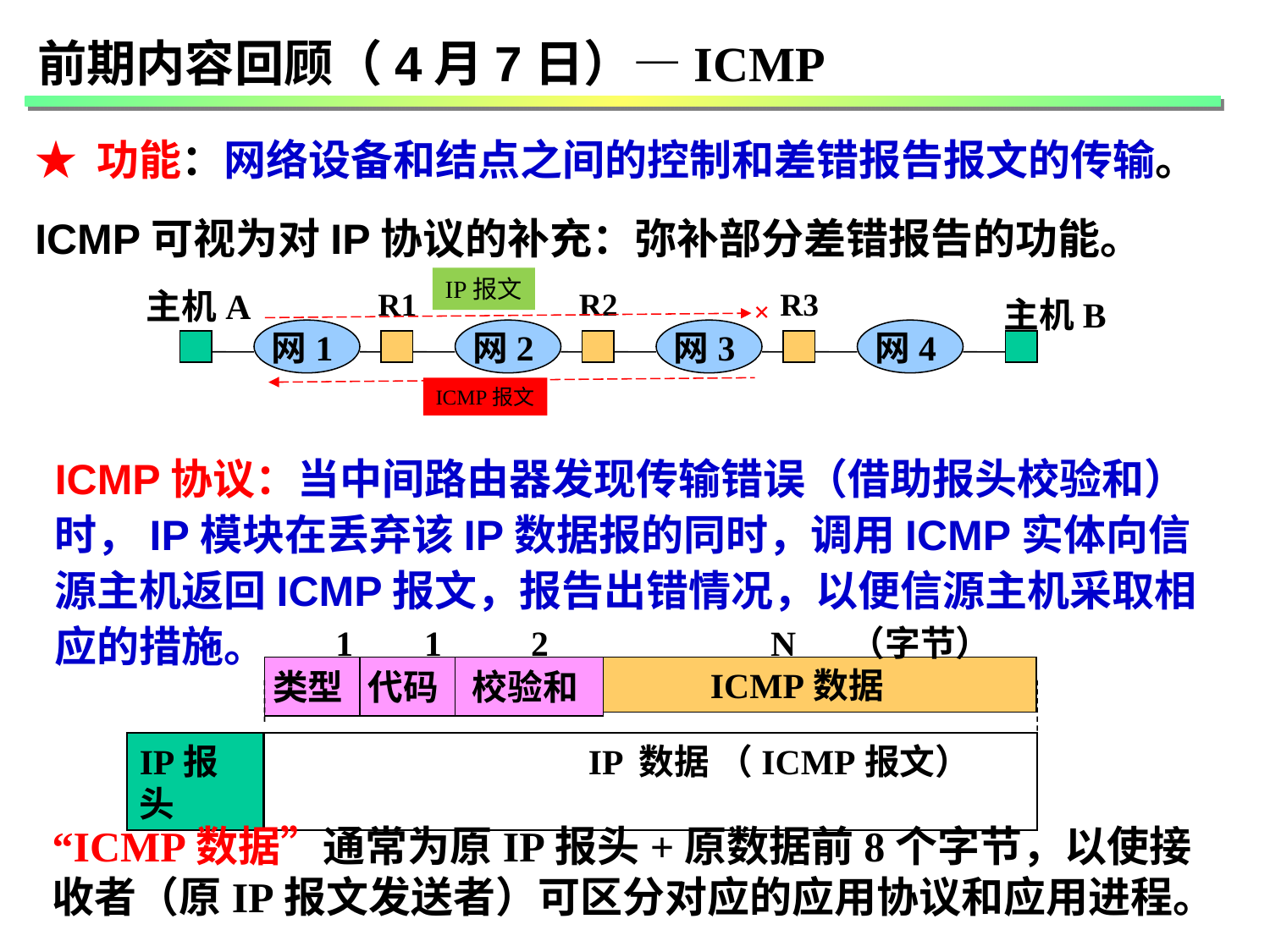

前期内容回顾（4月7日）—ICMP

★ 功能：网络设备和结点之间的控制和差错报告报文的传输。

ICMP可视为对IP协议的补充：弥补部分差错报告的功能。
IP报文
主机A
  R1
  R2
  R3
主机B
网1

网2

网3

网4

×
ICMP报文
ICMP协议：当中间路由器发现传输错误（借助报头校验和）时，IP模块在丢弃该IP数据报的同时，调用ICMP实体向信源主机返回ICMP报文，报告出错情况，以便信源主机采取相应的措施。
  1        1          2                         N     （字节）
类型
代码
校验和
           ICMP数据

IP报头
                                   IP 数据 （ICMP报文）
“ICMP数据”通常为原IP报头+原数据前8个字节，以使接收者（原IP报文发送者）可区分对应的应用协议和应用进程。